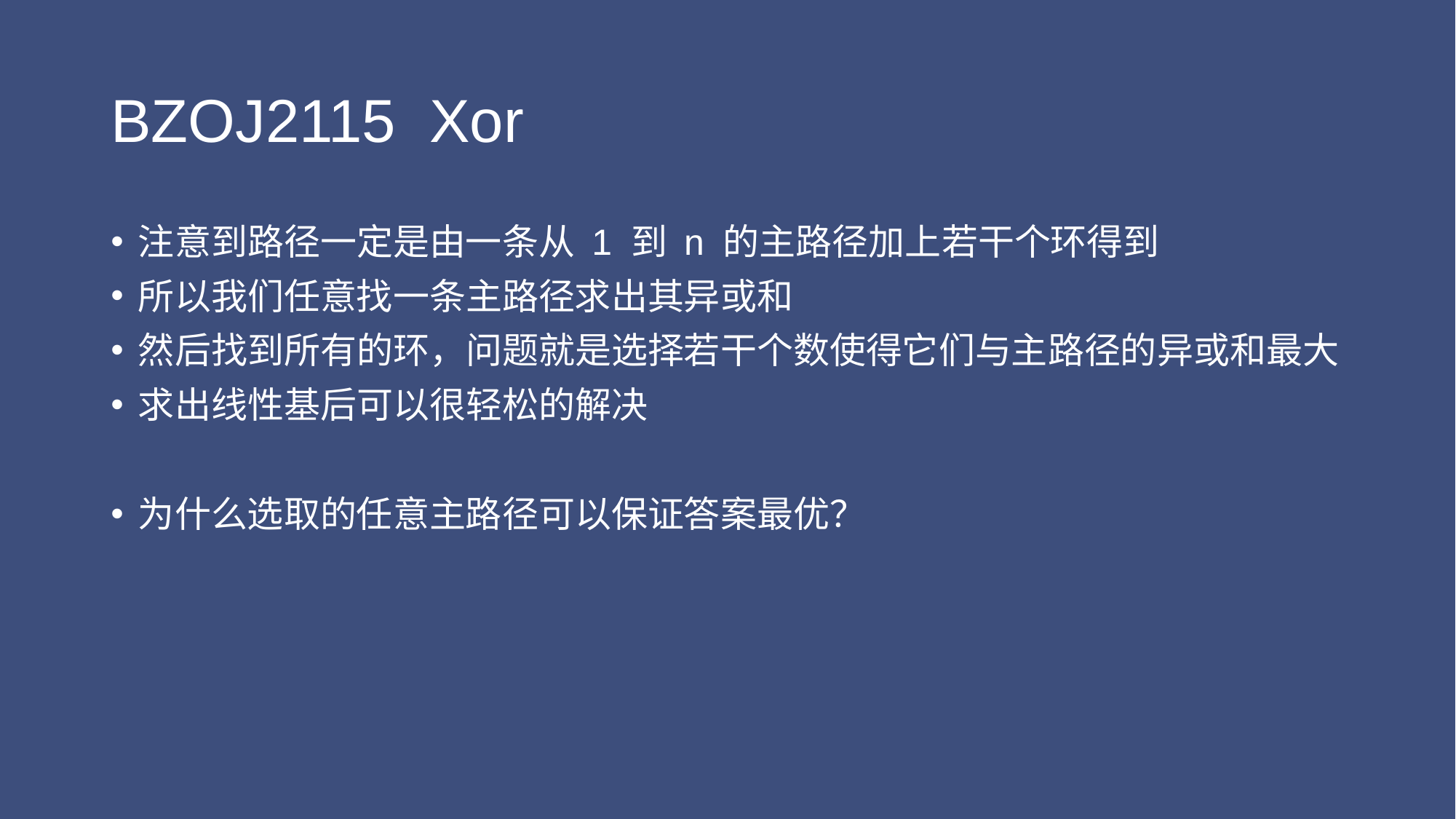

# BZOJ2115  Xor
注意到路径一定是由一条从 1 到 n 的主路径加上若干个环得到
所以我们任意找一条主路径求出其异或和
然后找到所有的环，问题就是选择若干个数使得它们与主路径的异或和最大
求出线性基后可以很轻松的解决

为什么选取的任意主路径可以保证答案最优？